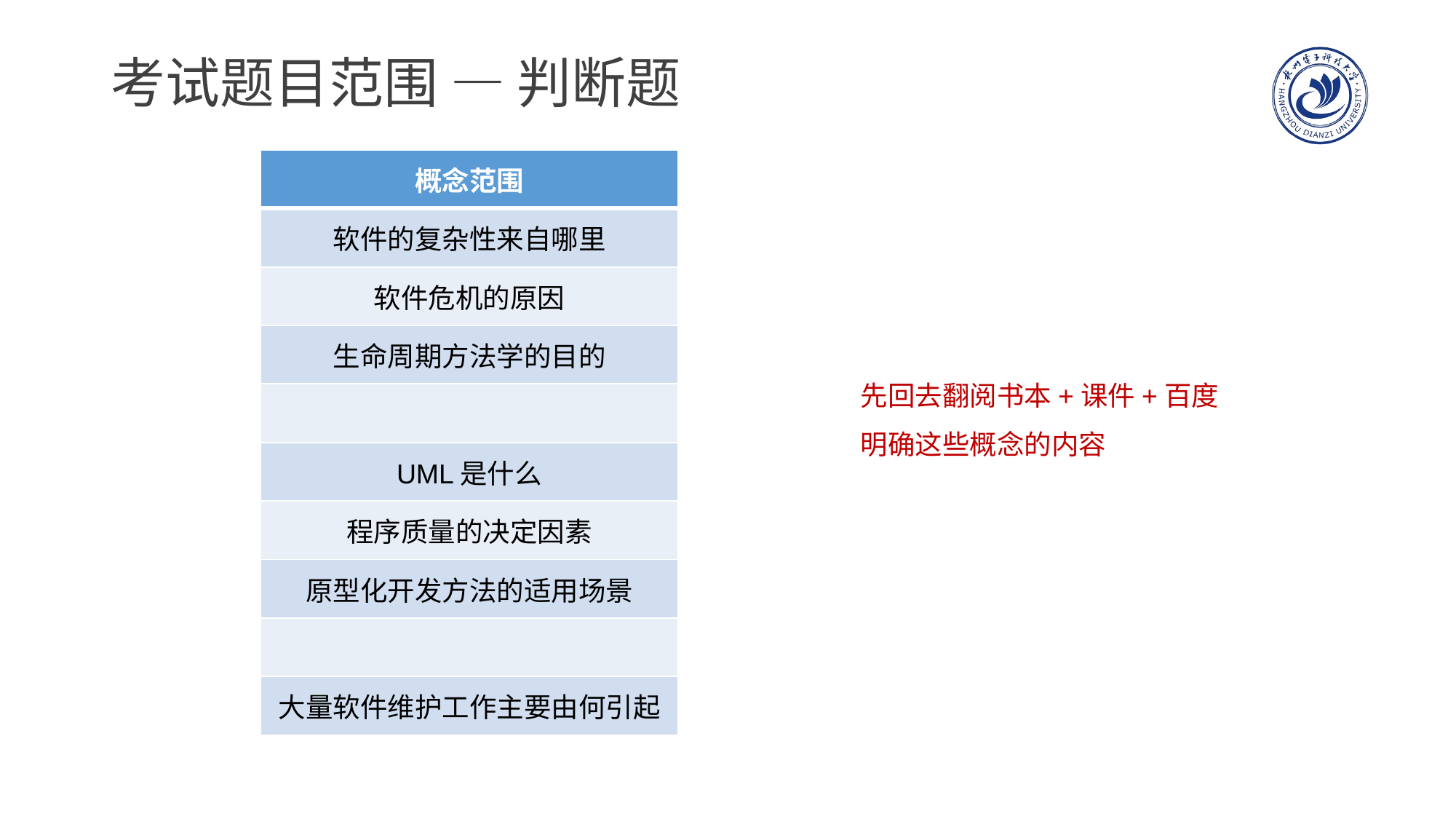

# 考试题目范围 — 判断题
| 概念范围 |
| --- |
| 软件的复杂性来自哪里 |
| 软件危机的原因 |
| 生命周期方法学的目的 |
|  |
| UML是什么 |
| 程序质量的决定因素 |
| 原型化开发方法的适用场景 |
|  |
| 大量软件维护工作主要由何引起 |
先回去翻阅书本+课件+百度
明确这些概念的内容